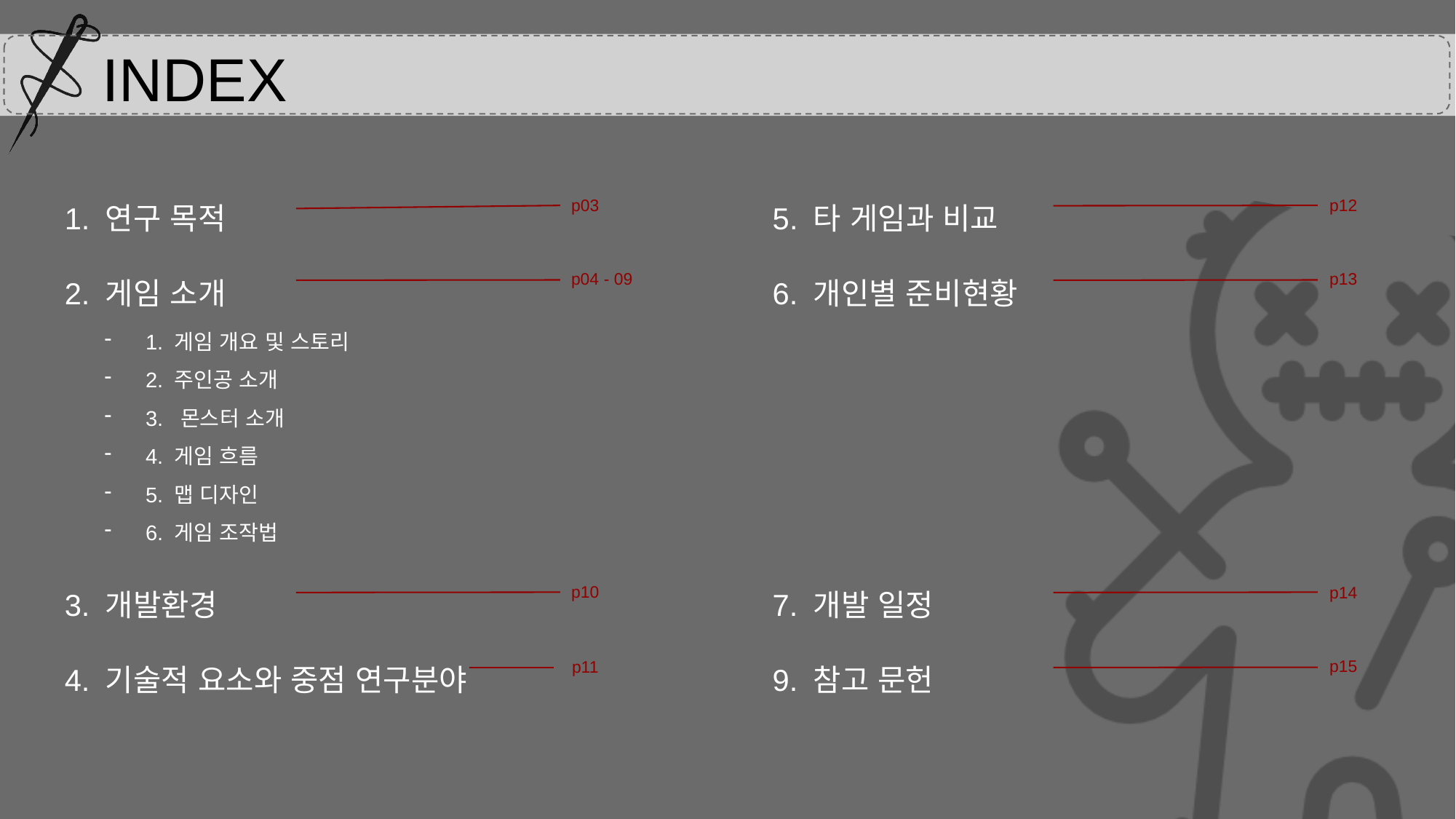

INDEX
5. 타 게임과 비교
1. 연구 목적
p03
p12

2. 게임 소개
6. 개인별 준비현황
p13
p04 - 09
1. 게임 개요 및 스토리
2. 주인공 소개
3.  몬스터 소개
4. 게임 흐름
5. 맵 디자인
6. 게임 조작법
3. 개발환경
7. 개발 일정
p10
p14
4. 기술적 요소와 중점 연구분야
9. 참고 문헌
p15
p11